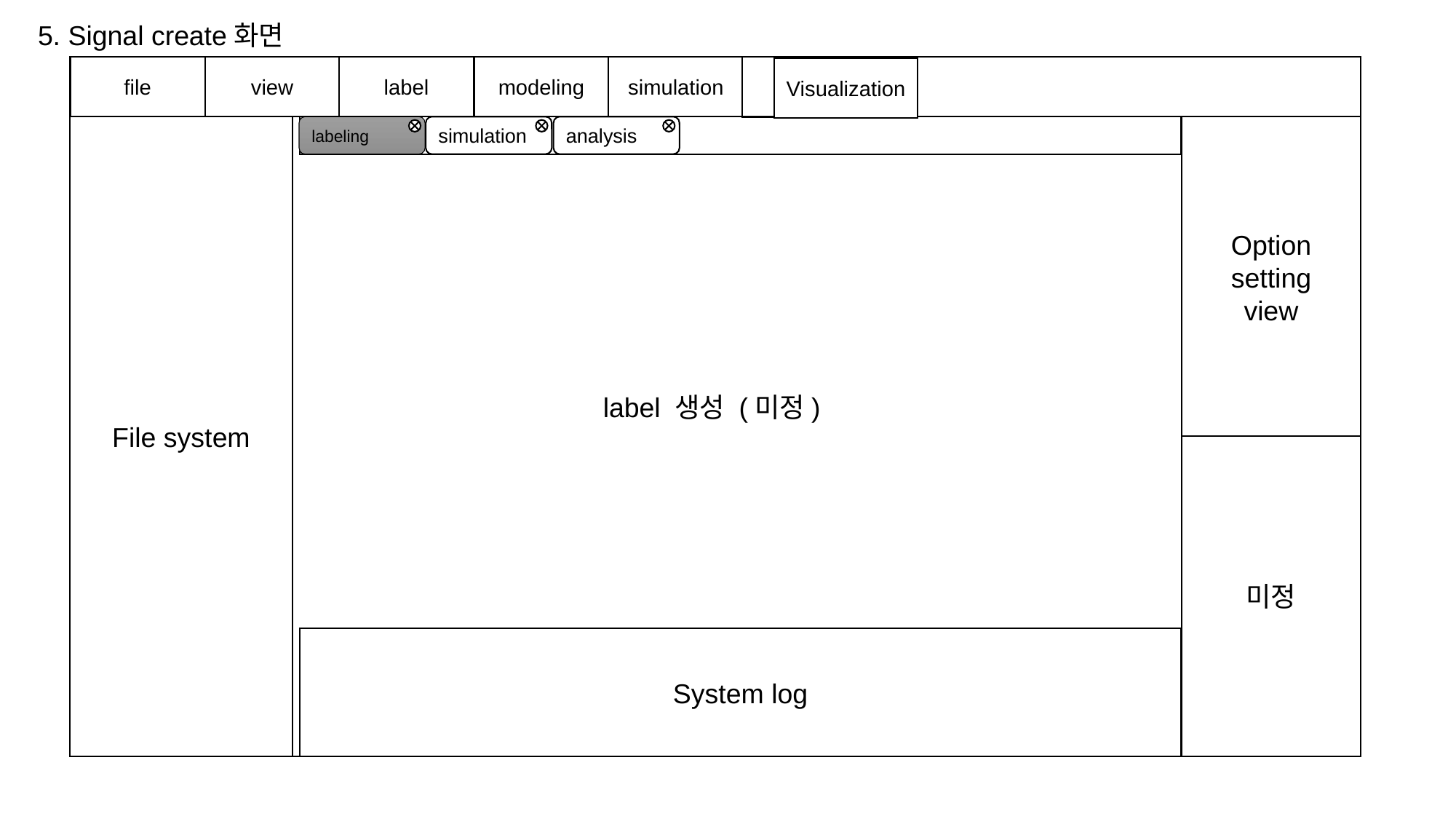

5. Signal create화면
view
label
label 생성 (미정)
file

view
singal
modeling
simulation
visual
Visualization
File system
labeling
analysis

simulation

Option setting
view

미정
System log